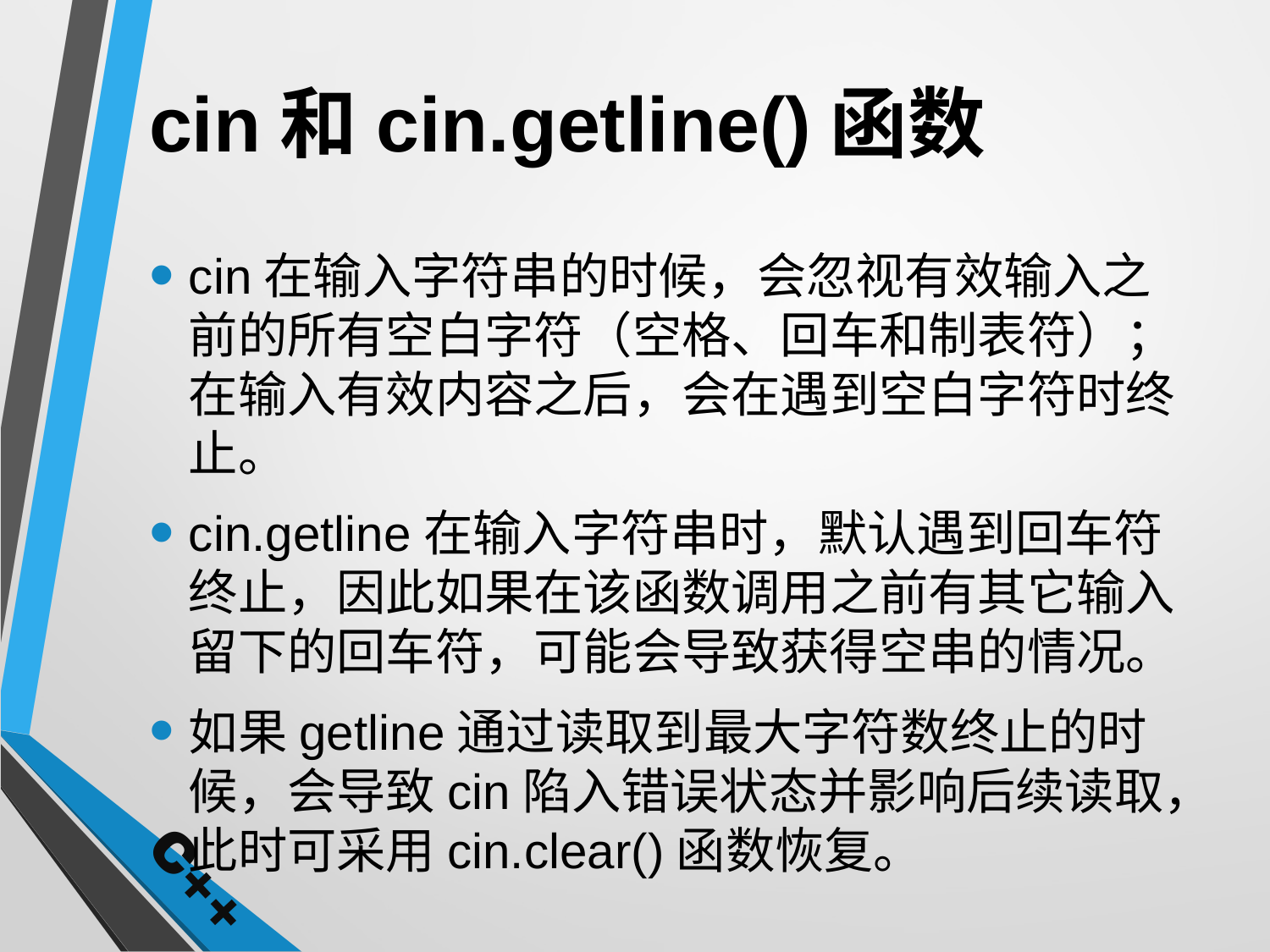

# cin和cin.getline()函数
cin在输入字符串的时候，会忽视有效输入之前的所有空白字符（空格、回车和制表符）；在输入有效内容之后，会在遇到空白字符时终止。
cin.getline在输入字符串时，默认遇到回车符终止，因此如果在该函数调用之前有其它输入留下的回车符，可能会导致获得空串的情况。
如果getline通过读取到最大字符数终止的时候，会导致cin陷入错误状态并影响后续读取，此时可采用cin.clear()函数恢复。